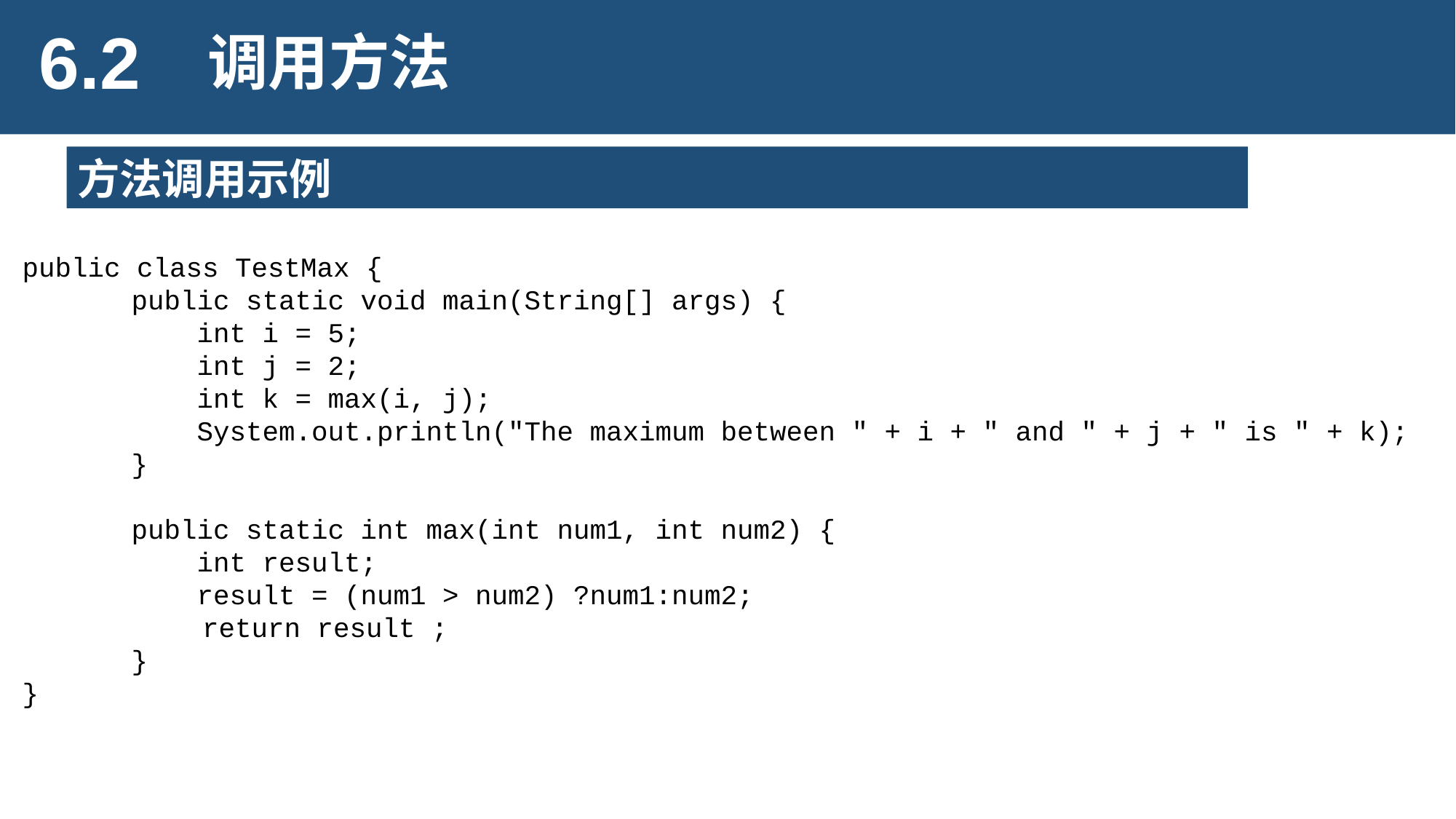

6.2
调用方法

方法调用示例
public class TestMax {
	public static void main(String[] args) {
	    int i = 5;
	    int j = 2;
	    int k = max(i, j);
	    System.out.println("The maximum between " + i + " and " + j + " is " + k);
	}

	public static int max(int num1, int num2) {
	    int result;
	    result = (num1 > num2) ?num1:num2;
           return result ;
	}
}